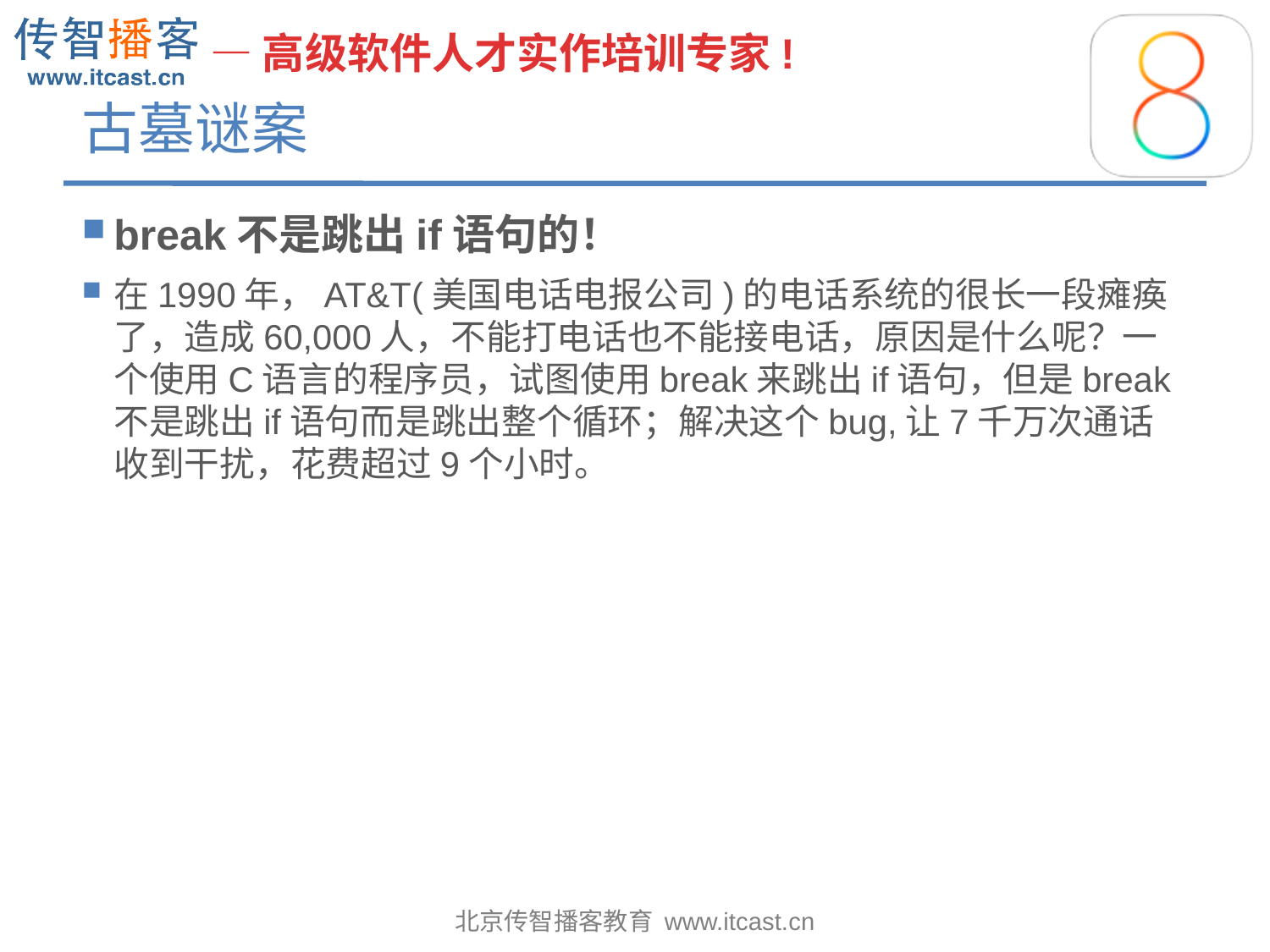

# 古墓谜案
break不是跳出if语句的！
在1990年，AT&T(美国电话电报公司)的电话系统的很长一段瘫痪了，造成60,000人，不能打电话也不能接电话，原因是什么呢？一个使用C语言的程序员，试图使用break来跳出if语句，但是break不是跳出if语句而是跳出整个循环；解决这个bug,让7千万次通话收到干扰，花费超过9个小时。